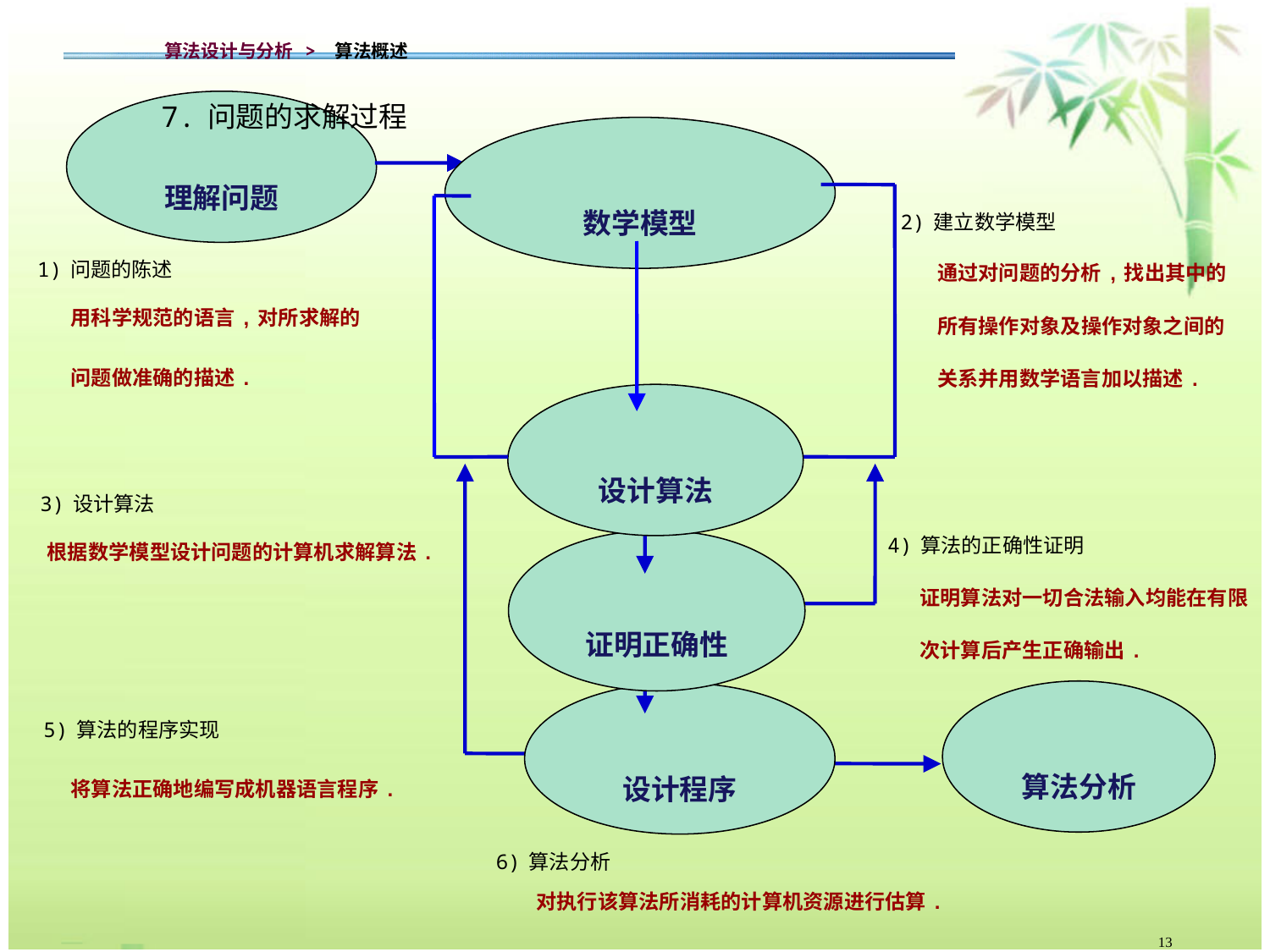

算法设计与分析 > 算法概述
7.问题的求解过程
理解问题
数学模型

2)建立数学模型

设计算法

1)问题的陈述
通过对问题的分析,找出其中的所有操作对象及操作对象之间的关系并用数学语言加以描述.
用科学规范的语言,对所求解的问题做准确的描述.
3)设计算法

设计程序

证明正确性

4)算法的正确性证明
根据数学模型设计问题的计算机求解算法.
证明算法对一切合法输入均能在有限次计算后产生正确输出.
5)算法的程序实现
算法分析

将算法正确地编写成机器语言程序.
6)算法分析
对执行该算法所消耗的计算机资源进行估算.
13